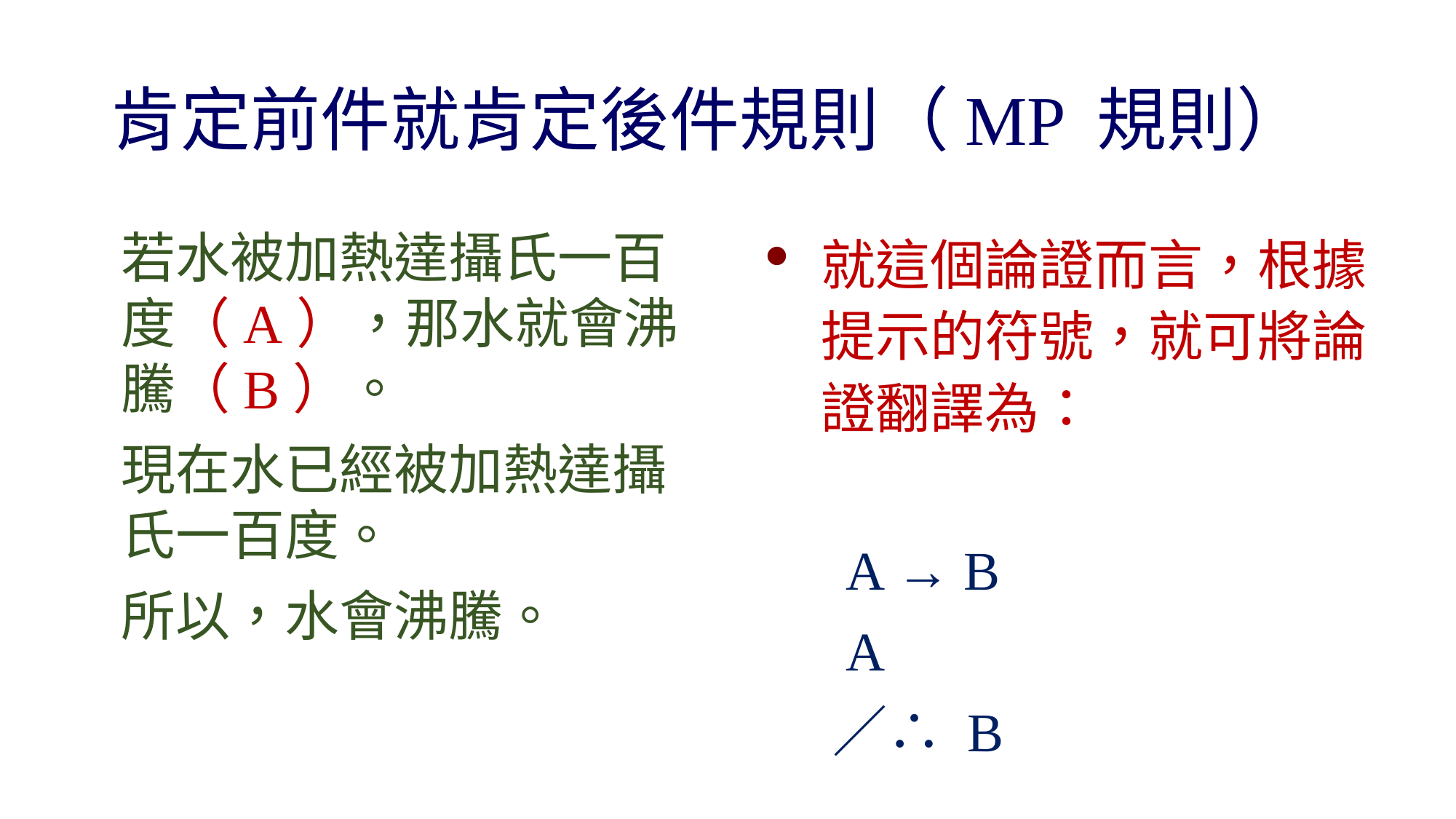

# 肯定前件就肯定後件規則（MP 規則）
若水被加熱達攝氏一百度（A），那水就會沸騰（B）。
現在水已經被加熱達攝氏一百度。
所以，水會沸騰。
就這個論證而言，根據提示的符號，就可將論證翻譯為：

　A → B
　A
　／∴ B